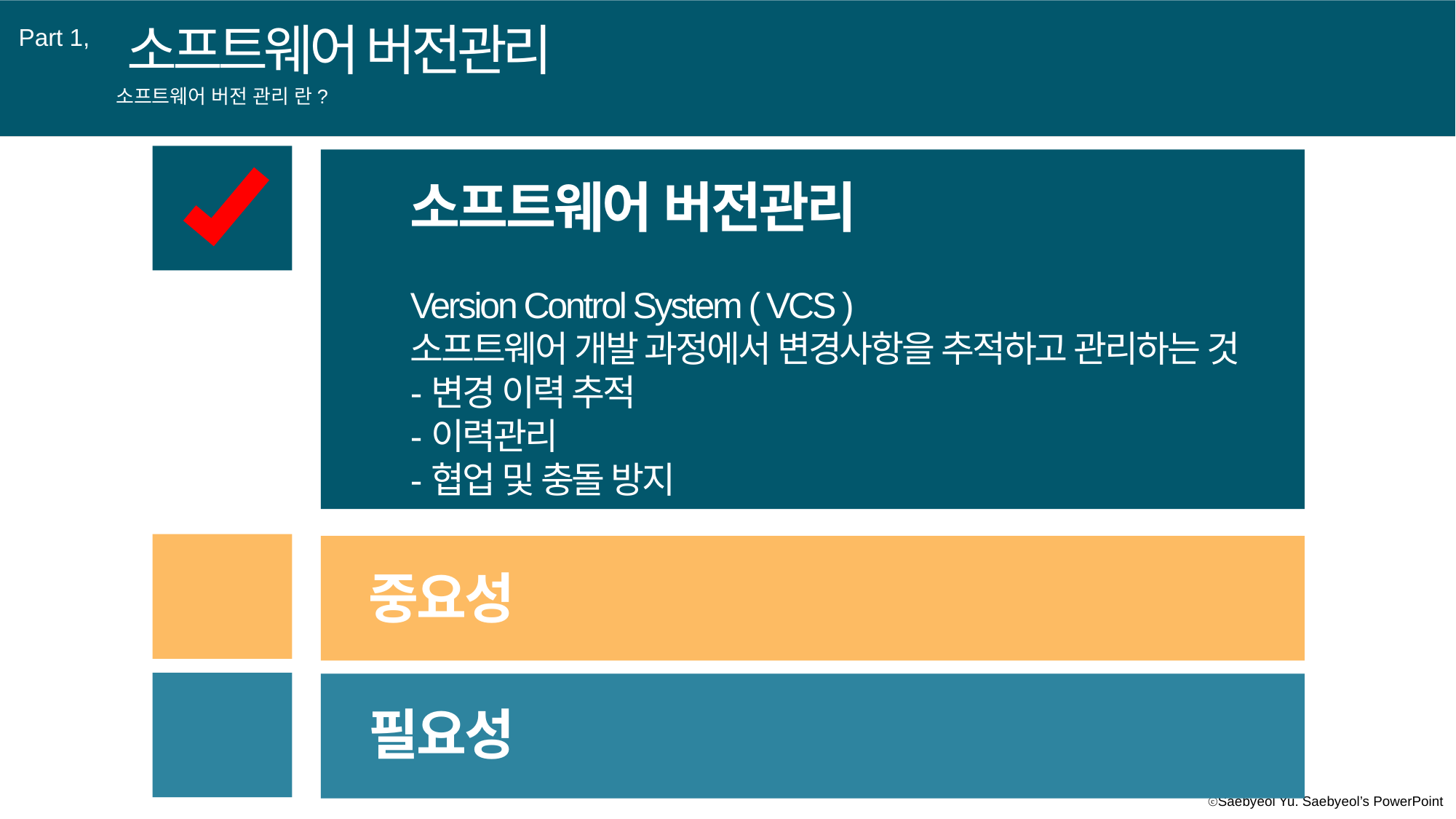

소프트웨어 버전관리
Part 1,
소프트웨어 버전 관리 란?

소프트웨어 버전관리

Version Control System ( VCS )
소프트웨어 개발 과정에서 변경사항을 추적하고 관리하는 것
-변경 이력 추적
-이력관리
-협업 및 충돌 방지

중요성

필요성